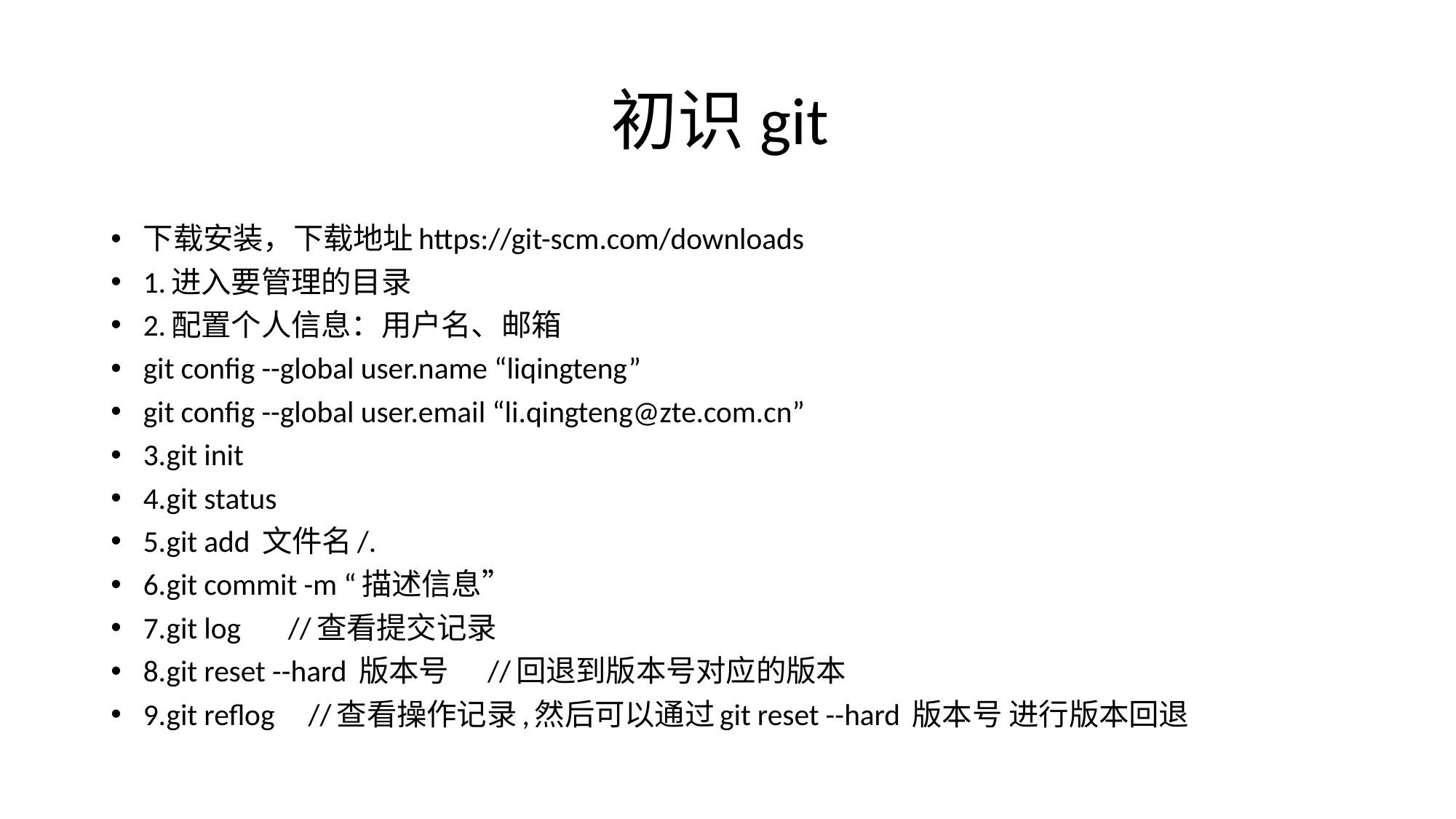

# 初识git
下载安装，下载地址https://git-scm.com/downloads
1.进入要管理的目录
2.配置个人信息：用户名、邮箱
git config --global user.name “liqingteng”
git config --global user.email “li.qingteng@zte.com.cn”
3.git init
4.git status
5.git add 文件名/.
6.git commit -m “描述信息”
7.git log       //查看提交记录
8.git reset --hard 版本号     //回退到版本号对应的版本
9.git reflog     //查看操作记录,然后可以通过git reset --hard 版本号 进行版本回退